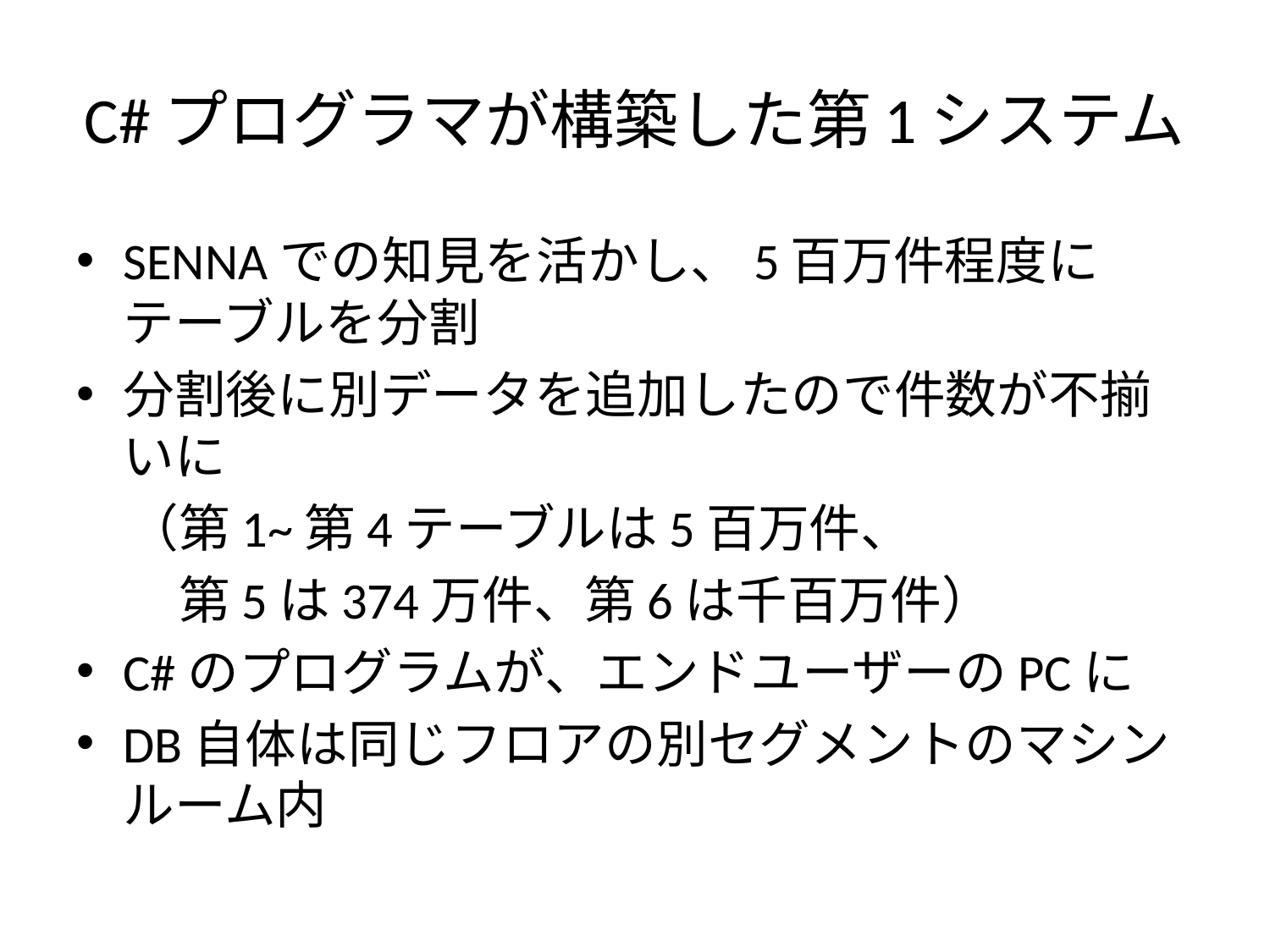

# C#プログラマが構築した第1システム
SENNAでの知見を活かし、5百万件程度にテーブルを分割
分割後に別データを追加したので件数が不揃いに
　（第1~第4テーブルは5百万件、
　　第5は374万件、第6は千百万件）
C#のプログラムが、エンドユーザーのPCに
DB自体は同じフロアの別セグメントのマシンルーム内